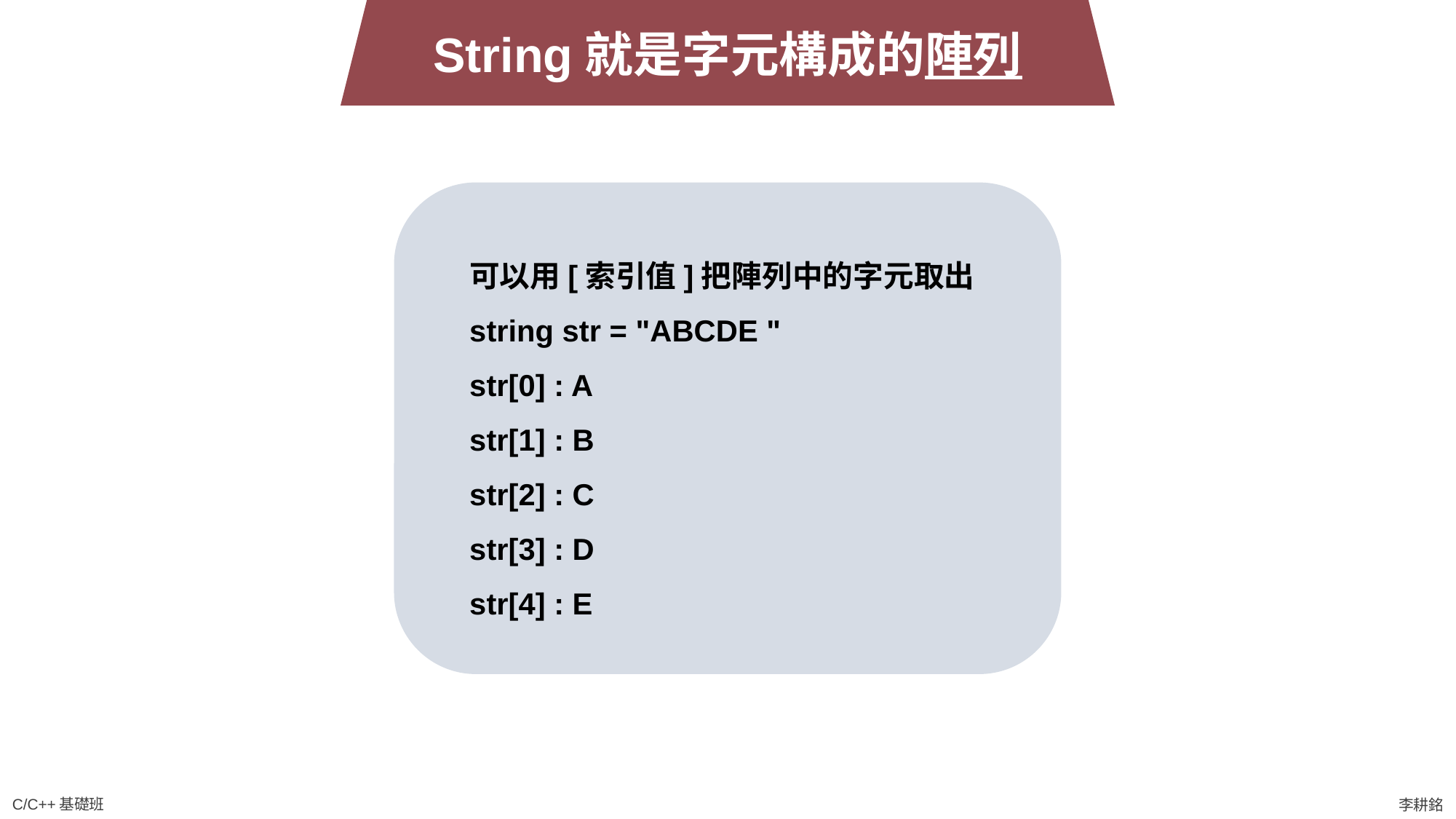

String就是字元構成的陣列

可以用[索引值]把陣列中的字元取出
string str = "ABCDE "
str[0] : A
str[1] : B
str[2] : C
str[3] : D
str[4] : E
C/C++基礎班
李耕銘